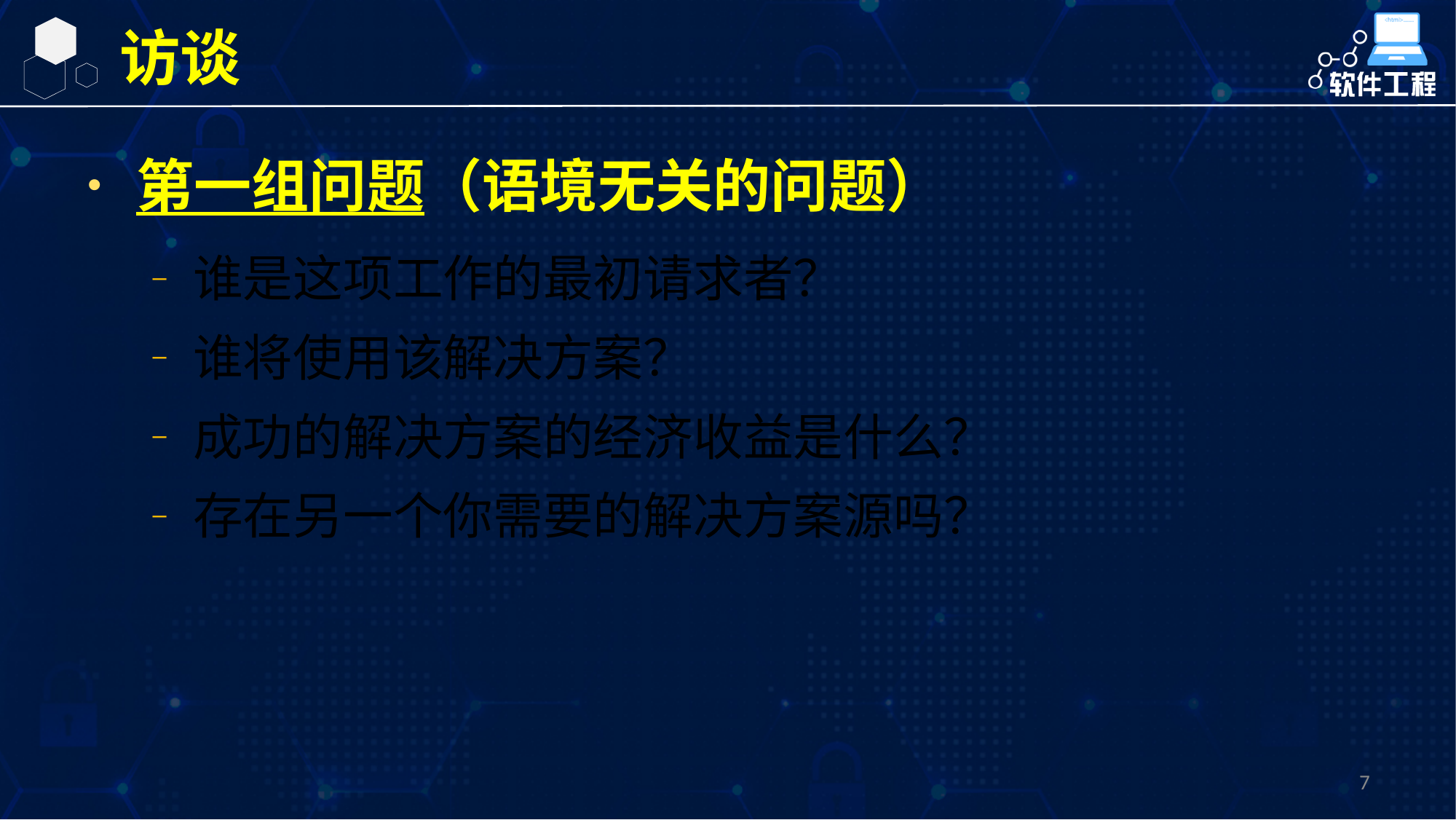

访谈
第一组问题（语境无关的问题）
谁是这项工作的最初请求者？
谁将使用该解决方案？
成功的解决方案的经济收益是什么？
存在另一个你需要的解决方案源吗？
7